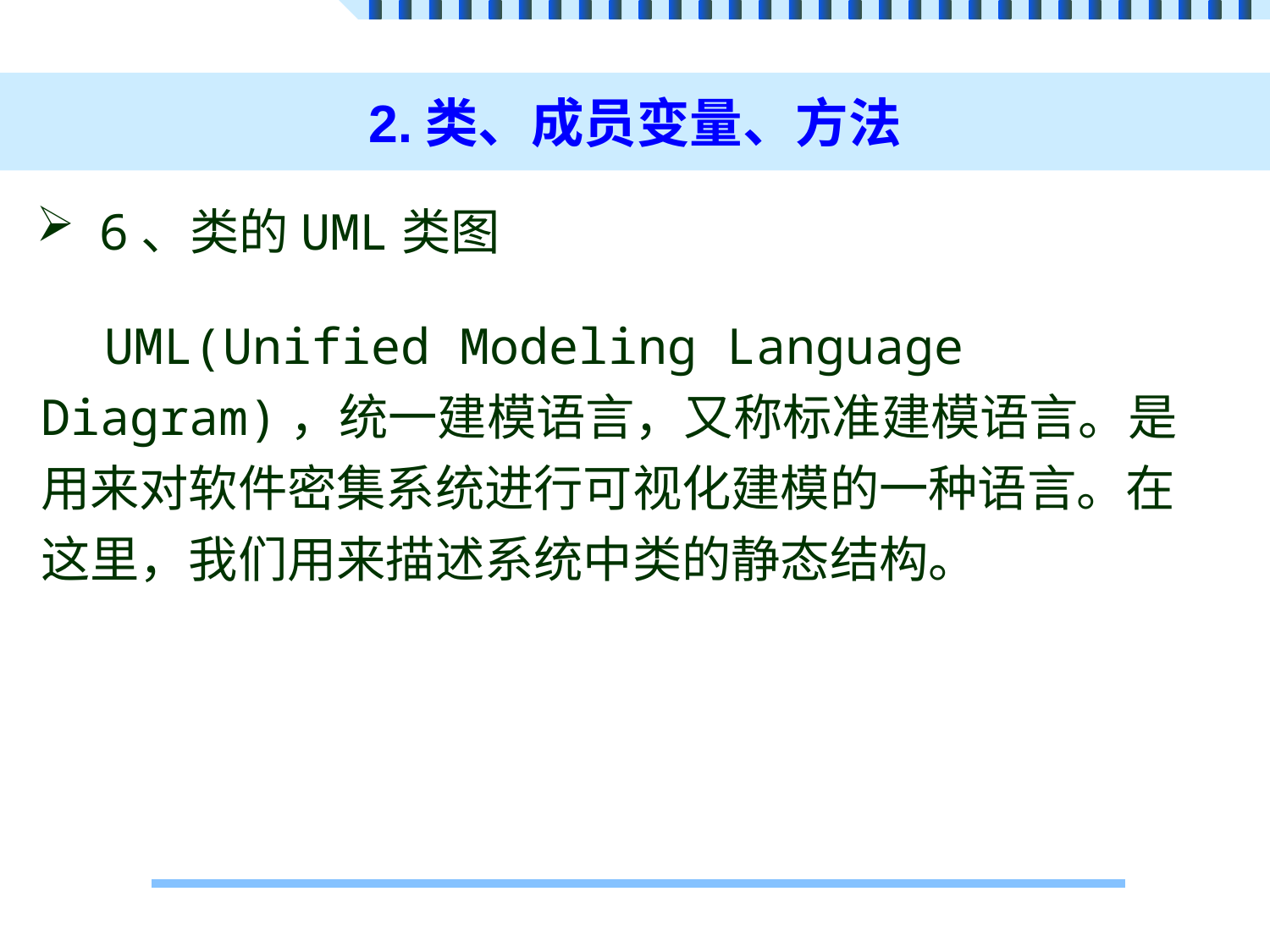

# 2.类、成员变量、方法
6、类的UML类图
UML(Unified Modeling Language Diagram)，统一建模语言，又称标准建模语言。是用来对软件密集系统进行可视化建模的一种语言。在这里，我们用来描述系统中类的静态结构。